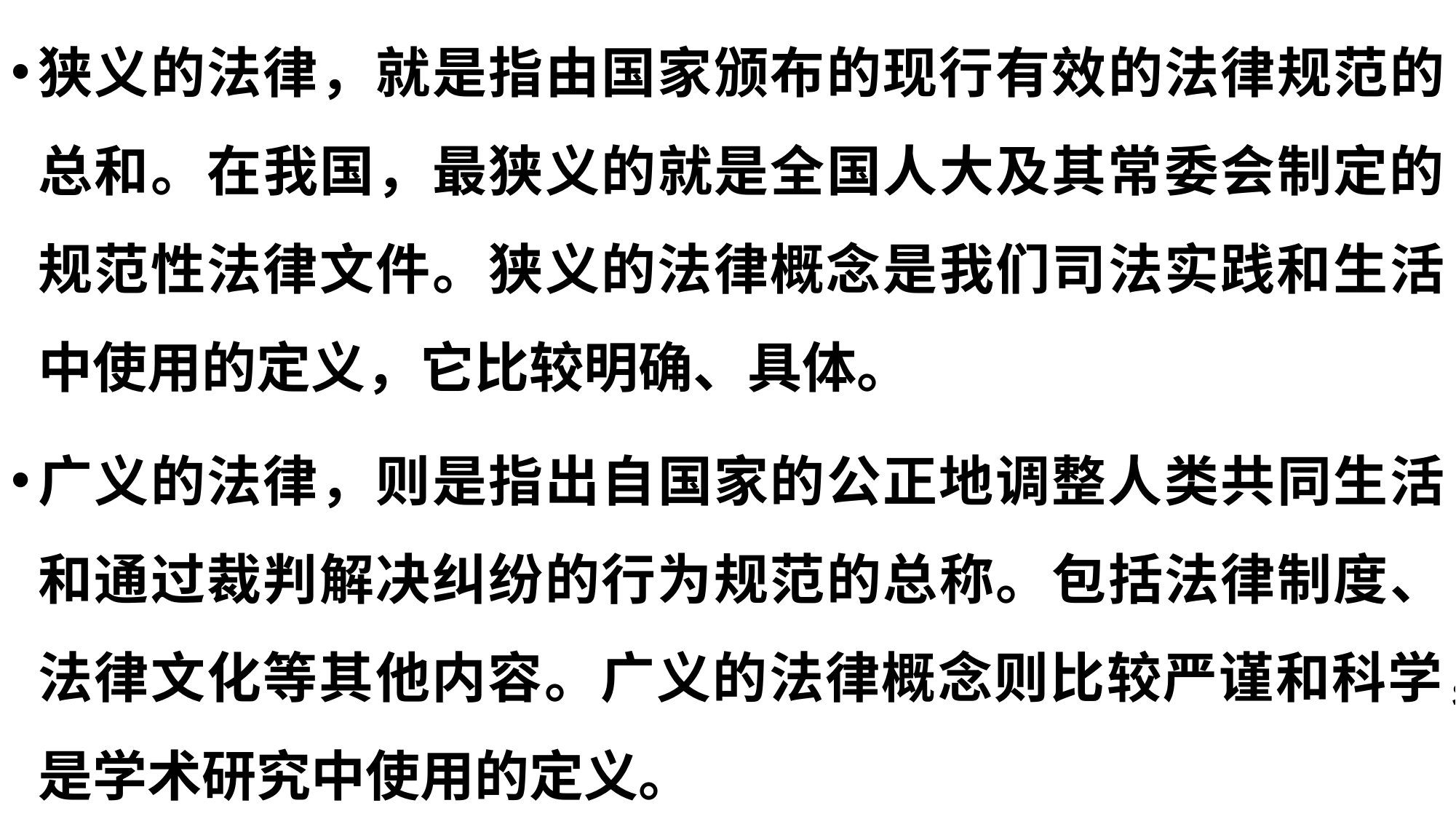

狭义的法律，就是指由国家颁布的现行有效的法律规范的总和。在我国，最狭义的就是全国人大及其常委会制定的规范性法律文件。狭义的法律概念是我们司法实践和生活中使用的定义，它比较明确、具体。
广义的法律，则是指出自国家的公正地调整人类共同生活和通过裁判解决纠纷的行为规范的总称。包括法律制度、法律文化等其他内容。广义的法律概念则比较严谨和科学，是学术研究中使用的定义。